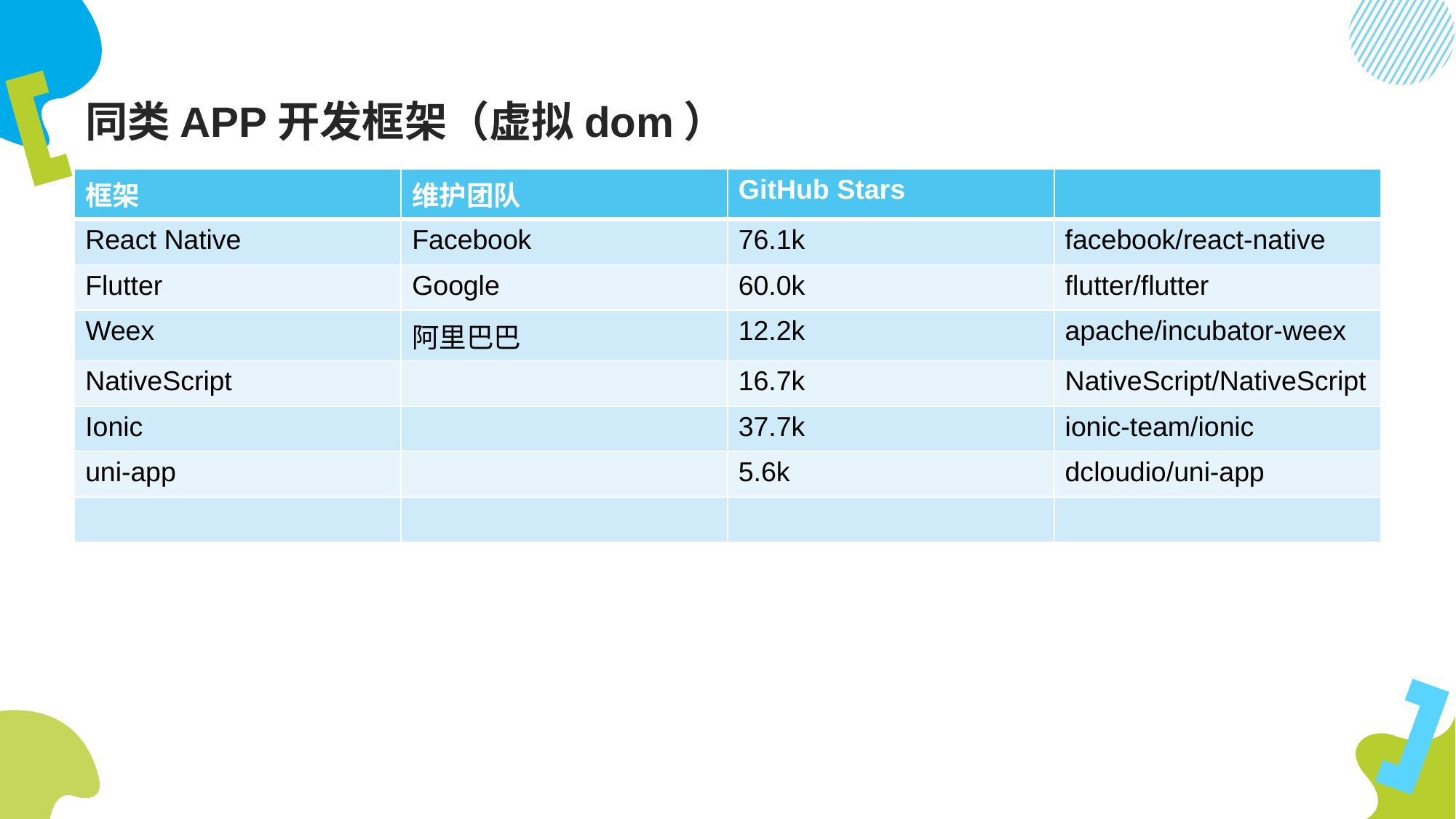

# 同类APP开发框架（虚拟dom）
| 框架 | 维护团队 | GitHub Stars |  |
| --- | --- | --- | --- |
| React Native | Facebook | 76.1k | facebook/react-native |
| Flutter | Google | 60.0k | flutter/flutter |
| Weex | 阿里巴巴 | 12.2k | apache/incubator-weex |
| NativeScript |  | 16.7k | NativeScript/NativeScript |
| Ionic |  | 37.7k | ionic-team/ionic |
| uni-app |  | 5.6k | dcloudio/uni-app |
|  |  |  |  |